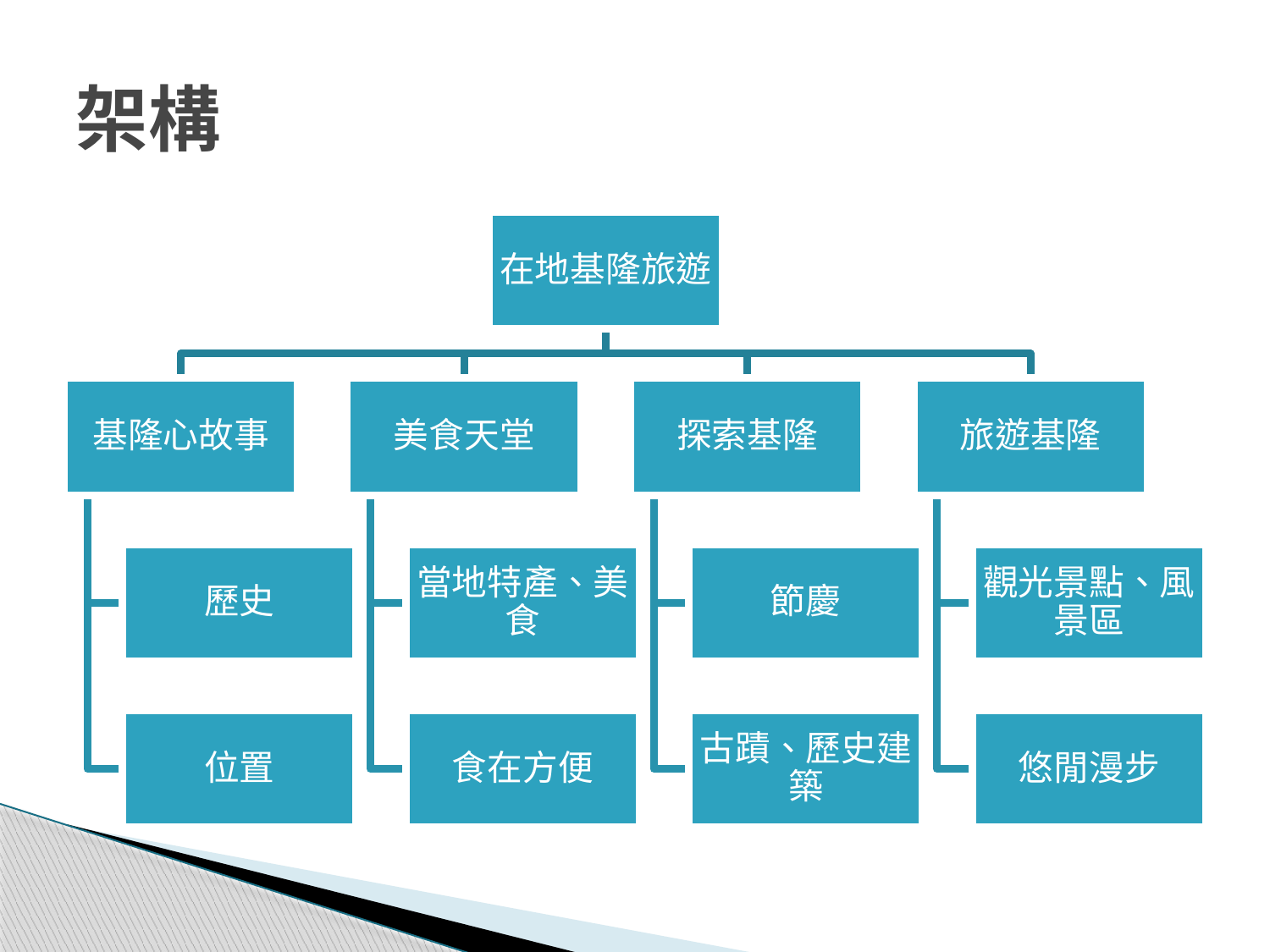

# 架構
在地基隆旅遊
基隆心故事
歷史
位置
美食天堂
當地特產、美食
食在方便
探索基隆
節慶
古蹟、歷史建築
旅遊基隆
觀光景點、風景區
悠閒漫步